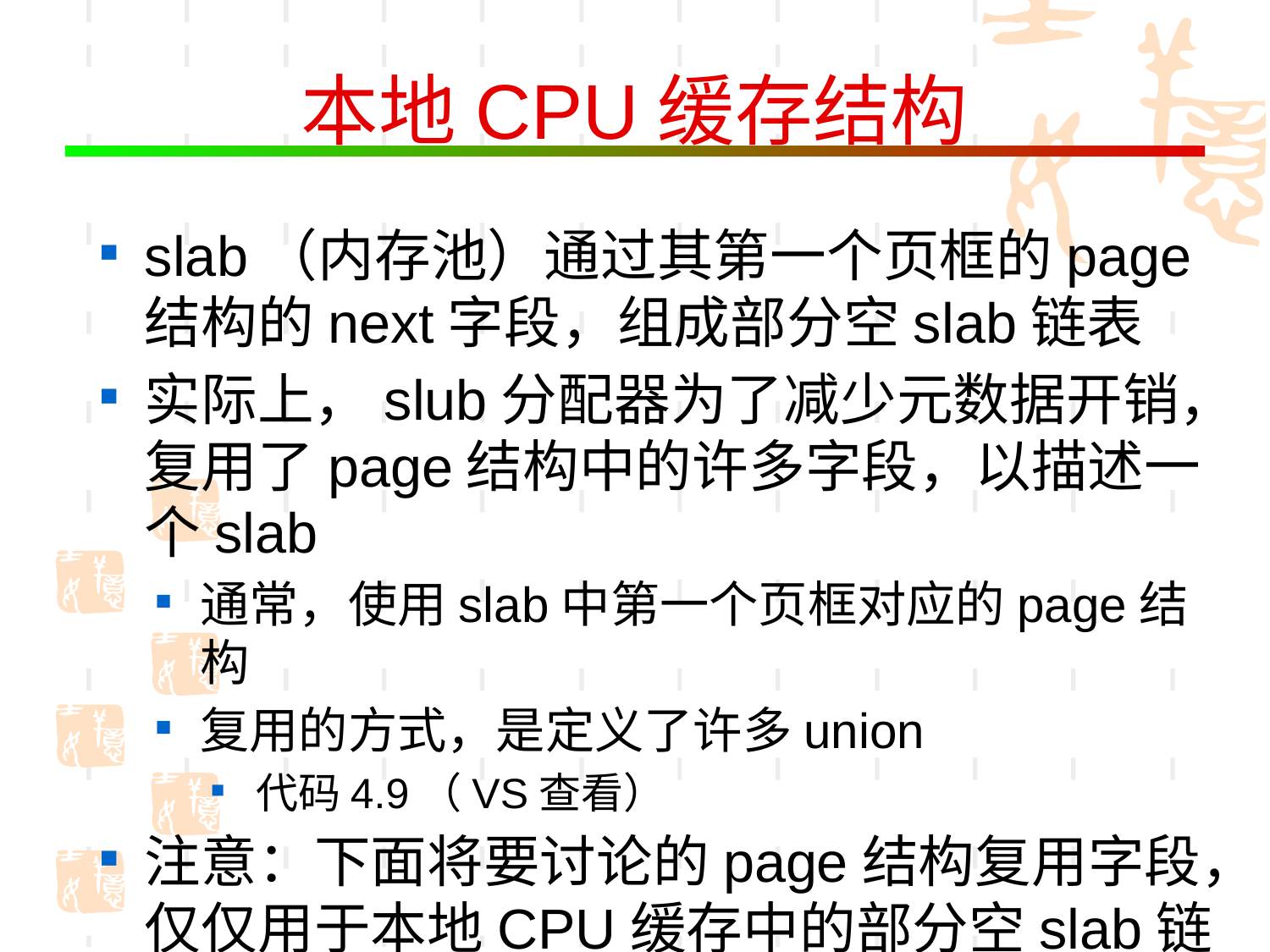

# 本地CPU缓存结构
slab（内存池）通过其第一个页框的page结构的next字段，组成部分空slab链表
实际上，slub分配器为了减少元数据开销，复用了page结构中的许多字段，以描述一个slab
通常，使用slab中第一个页框对应的page结构
复用的方式，是定义了许多union
代码4.9（VS查看）
注意：下面将要讨论的page结构复用字段，仅仅用于本地CPU缓存中的部分空slab链表